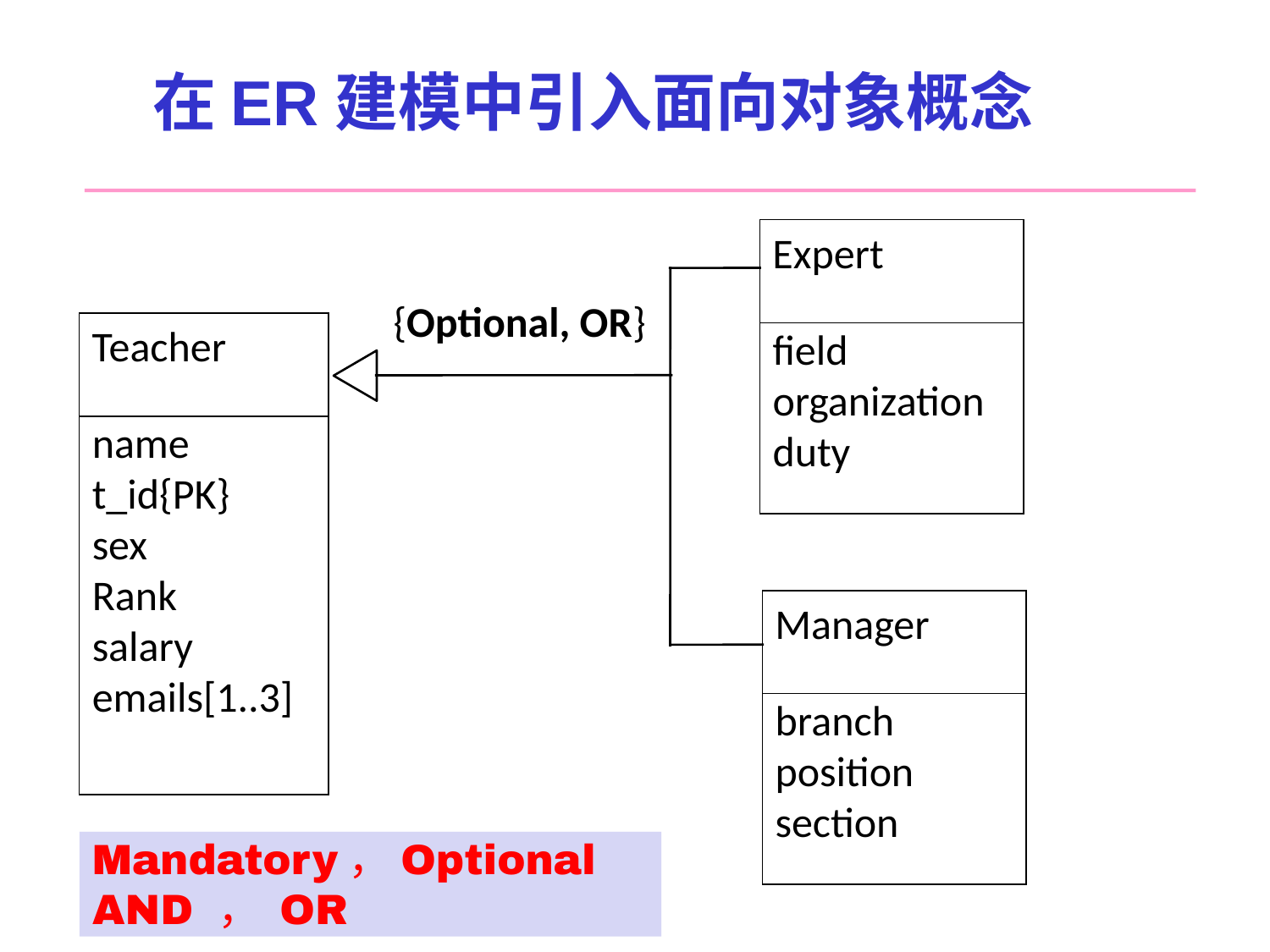

# 在ER建模中引入面向对象概念
Expert
{Optional, OR}
Teacher
field
organization
duty

name
t_id{PK}
sex
Rank
salary
emails[1..3]
Manager
branch
position
section
Mandatory，Optional
AND ， OR